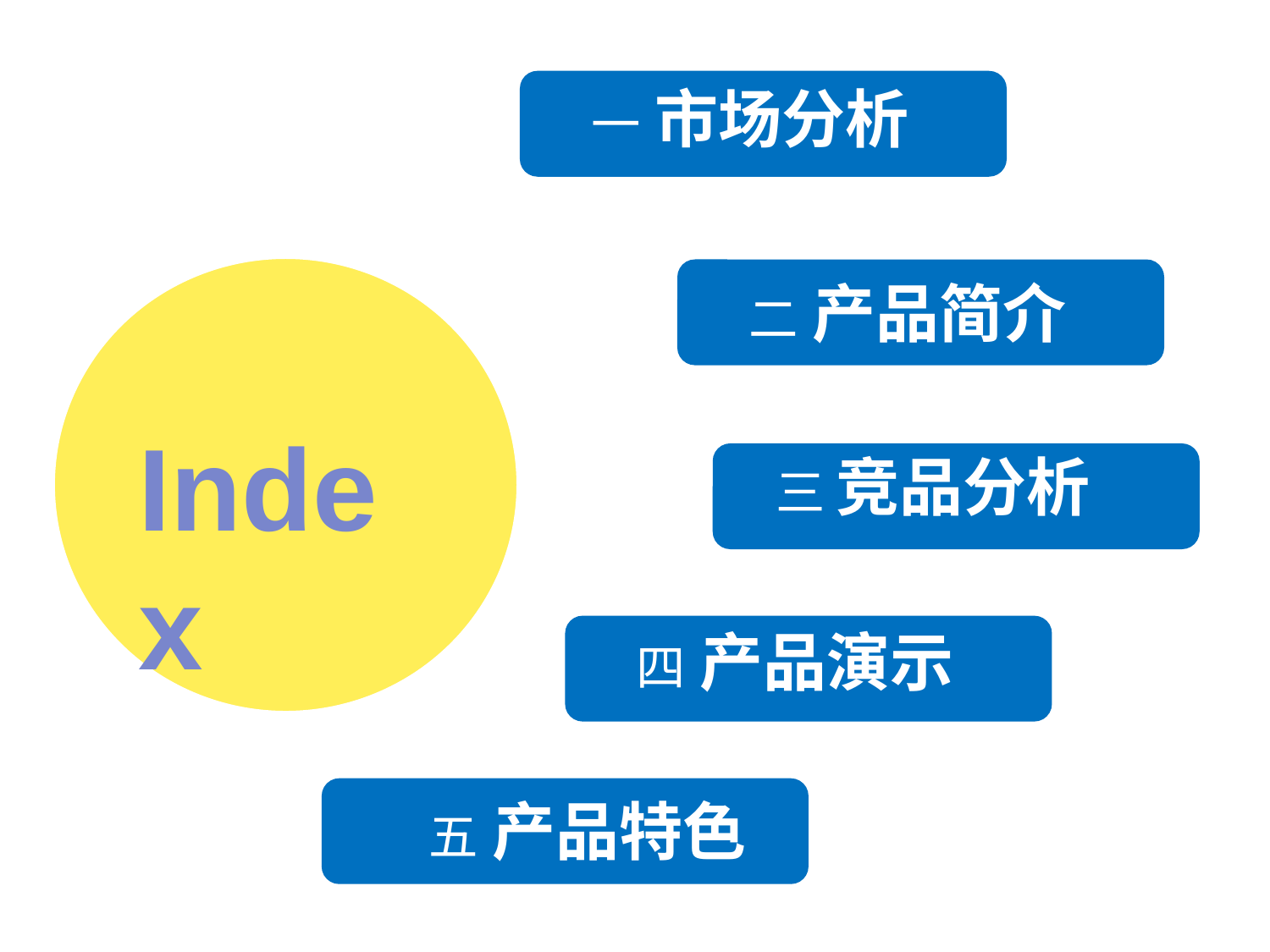

一 市场分析

二 产品简介
Index
三 竞品分析

四 产品演示

五 产品特色